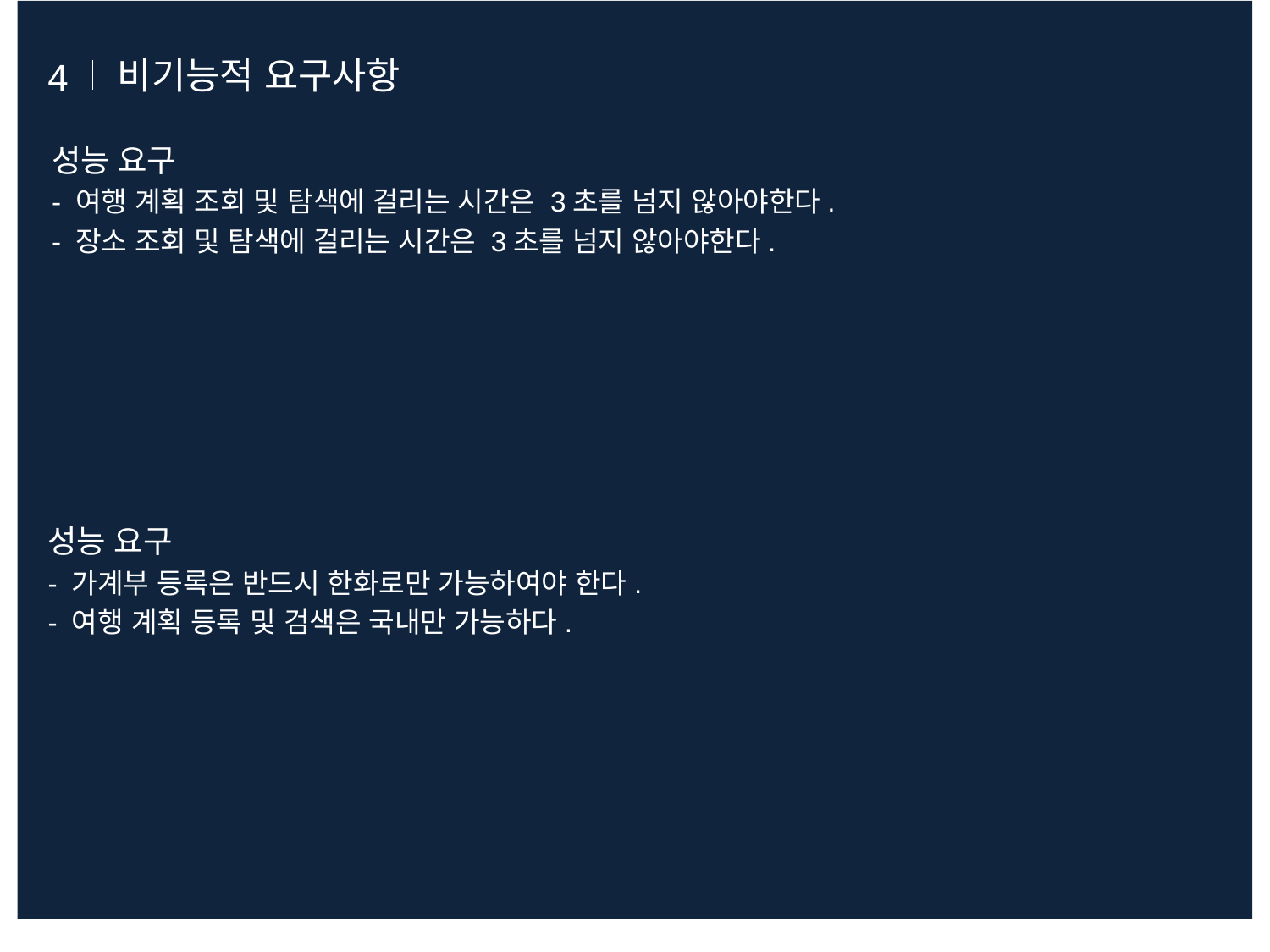

4
비기능적 요구사항
성능 요구
- 여행 계획 조회 및 탐색에 걸리는 시간은 3초를 넘지 않아야한다.
- 장소 조회 및 탐색에 걸리는 시간은 3초를 넘지 않아야한다.

성능 요구
- 가계부 등록은 반드시 한화로만 가능하여야 한다.
- 여행 계획 등록 및 검색은 국내만 가능하다.